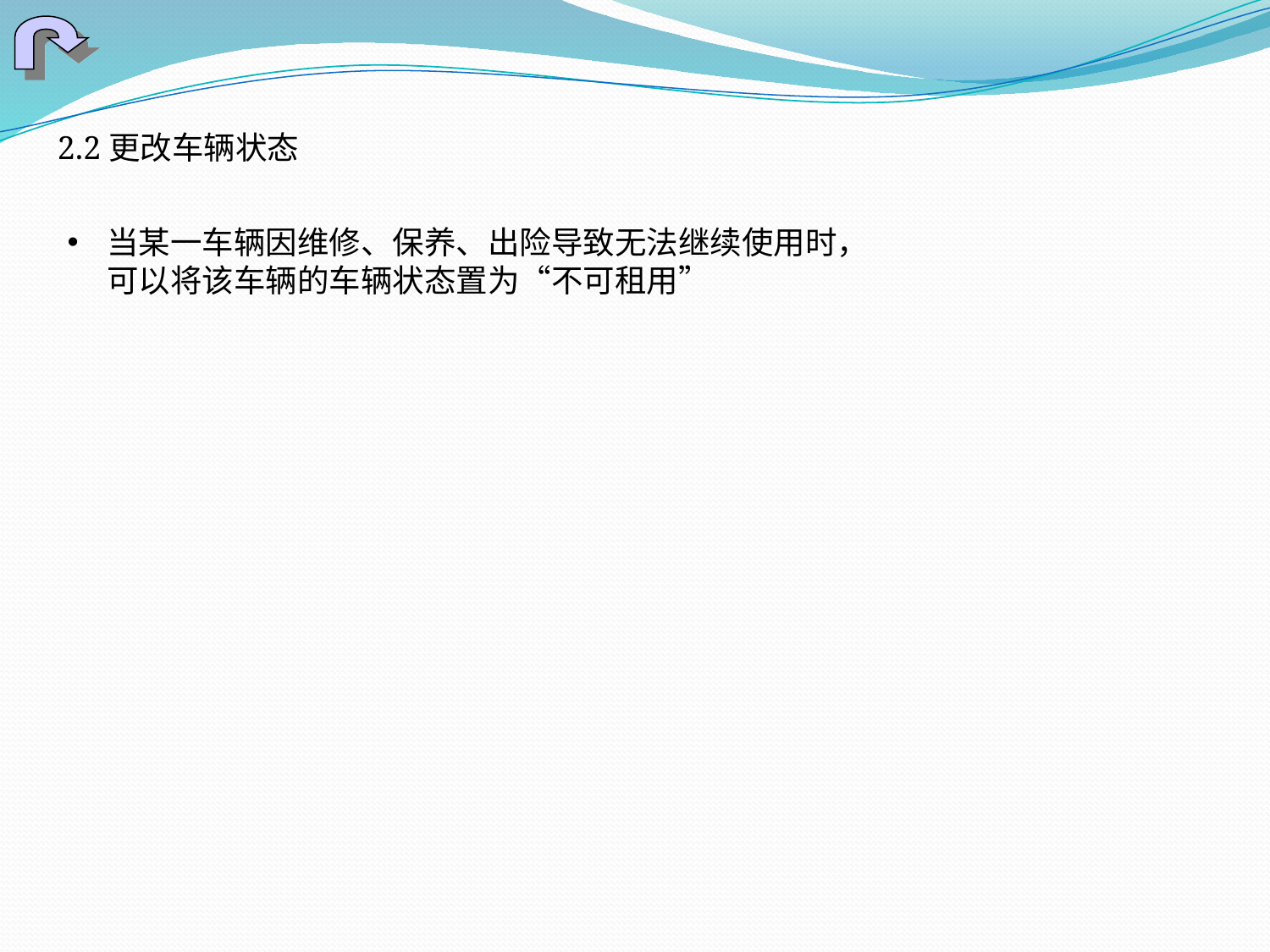

2.2更改车辆状态
当某一车辆因维修、保养、出险导致无法继续使用时，可以将该车辆的车辆状态置为“不可租用”